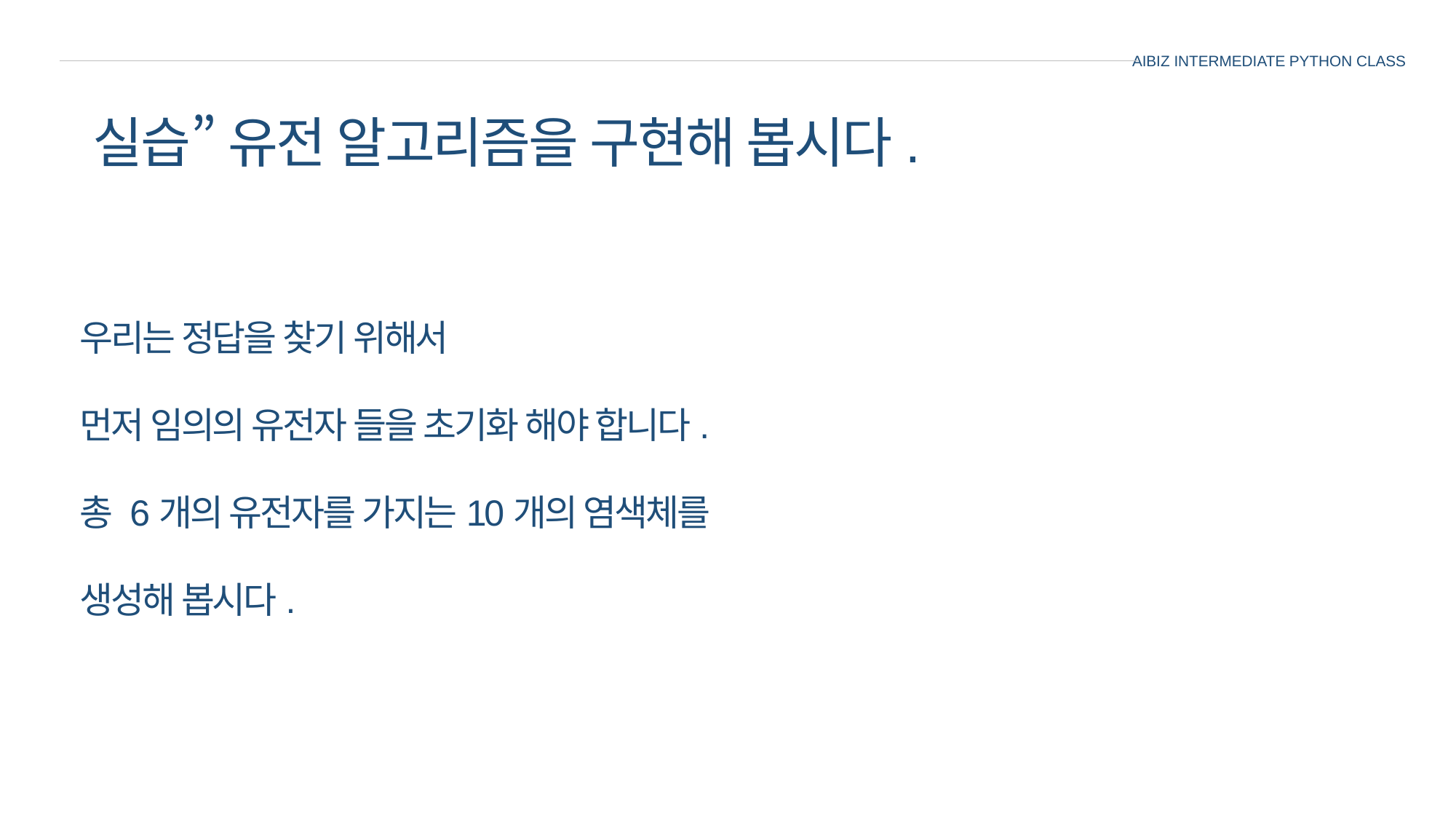

AIBIZ INTERMEDIATE PYTHON CLASS
실습” 유전 알고리즘을 구현해 봅시다.

우리는 정답을 찾기 위해서

먼저 임의의 유전자 들을 초기화 해야 합니다.

총 6개의 유전자를 가지는10개의 염색체를

생성해 봅시다.